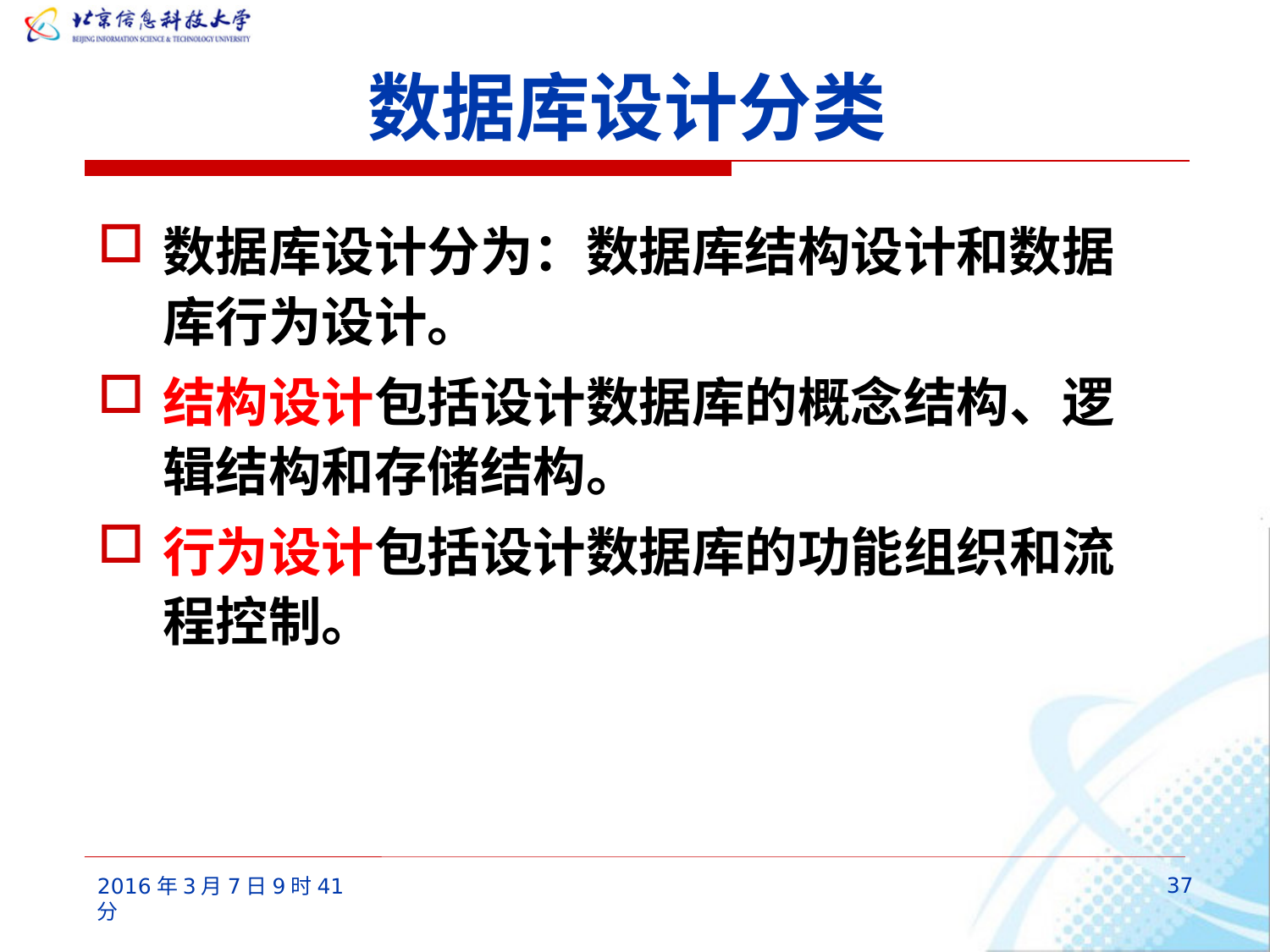

# 数据库设计分类
数据库设计分为：数据库结构设计和数据库行为设计。
结构设计包括设计数据库的概念结构、逻辑结构和存储结构。
行为设计包括设计数据库的功能组织和流程控制。
2016年3月7日9时41分